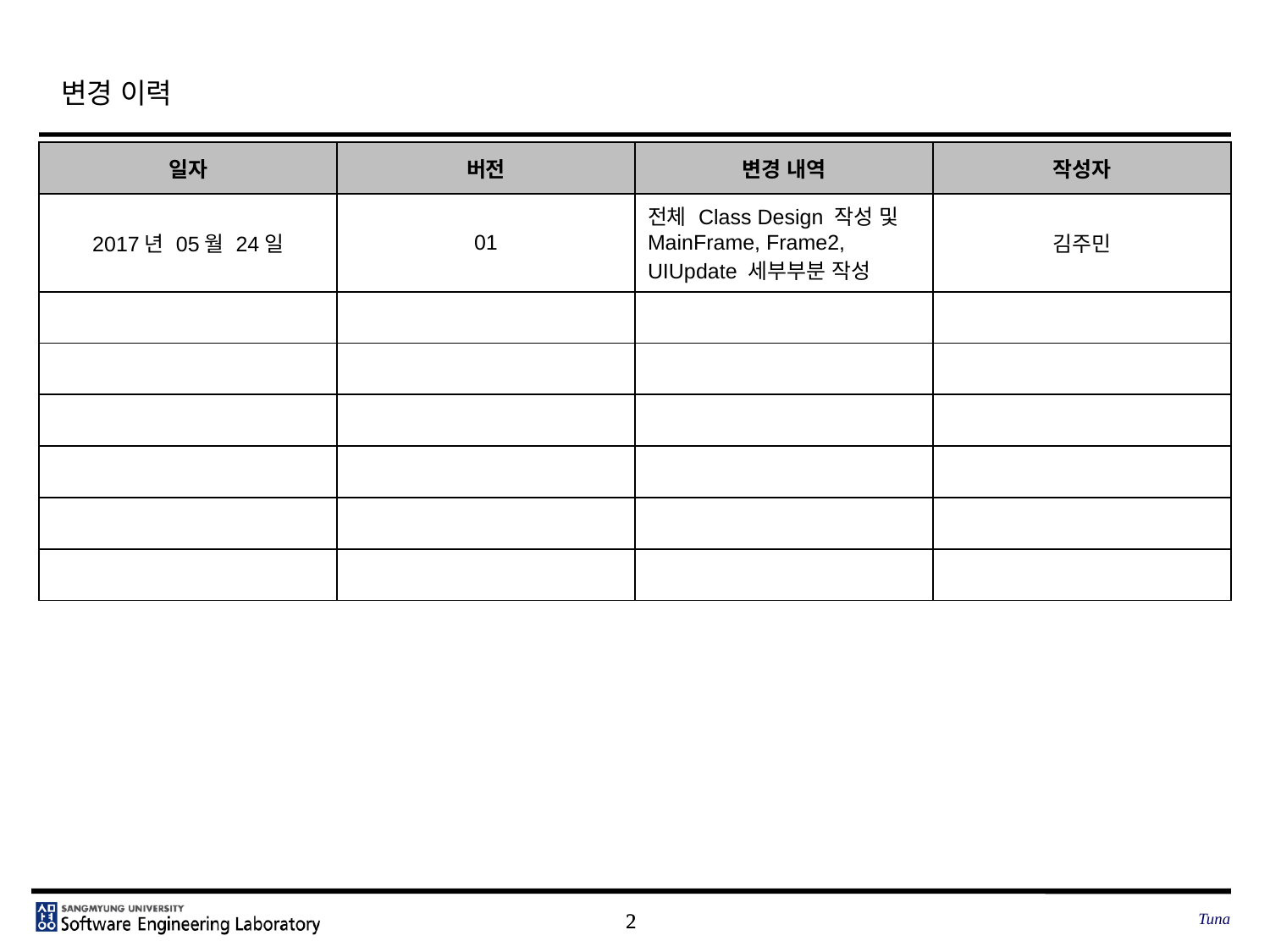

# 변경 이력
| 일자 | 버전 | 변경 내역 | 작성자 |
| --- | --- | --- | --- |
| 2017년 05월 24일 | 01 | 전체 Class Design 작성 및 MainFrame, Frame2, UIUpdate 세부부분 작성 | 김주민 |
|  |  |  |  |
|  |  |  |  |
|  |  |  |  |
|  |  |  |  |
|  |  |  |  |
|  |  |  |  |
Tuna